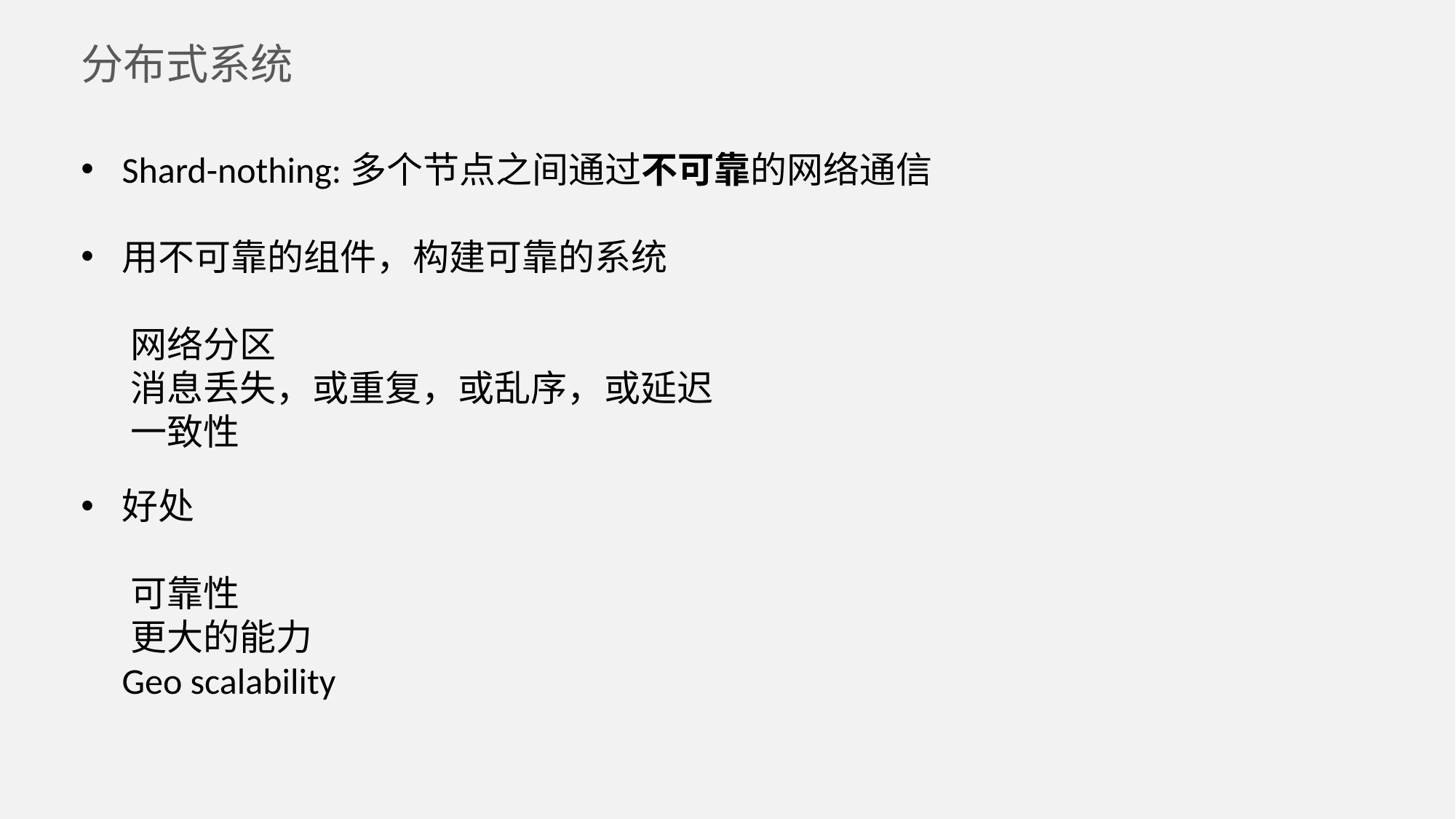

# 分布式系统

Shard-nothing:多个节点之间通过不可靠的网络通信

用不可靠的组件，构建可靠的系统

     网络分区
     消息丢失，或重复，或乱序，或延迟
     一致性

好处

     可靠性
     更大的能力
     Geo scalability